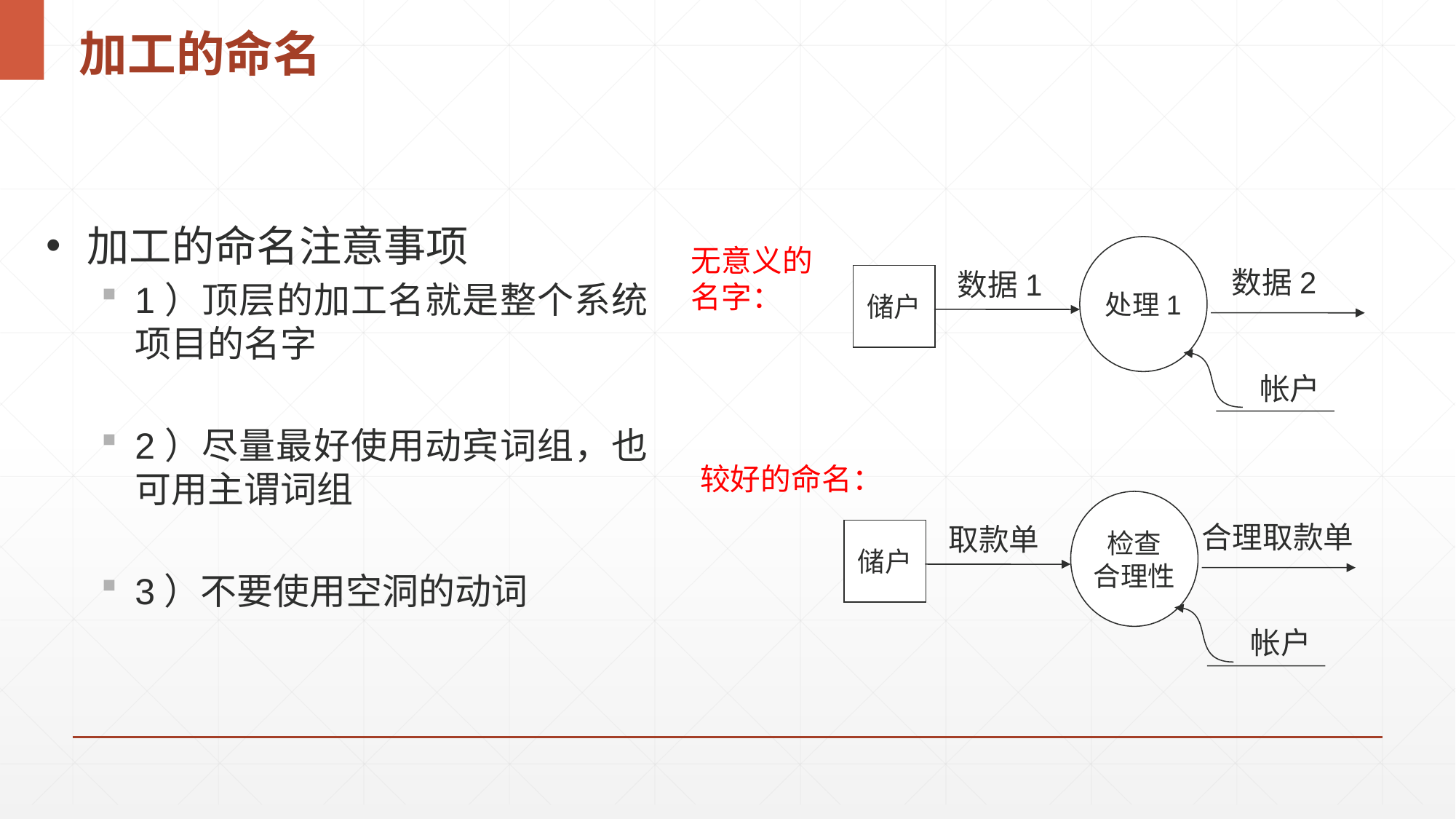

# 加工的命名
加工的命名注意事项
1）顶层的加工名就是整个系统项目的名字

2）尽量最好使用动宾词组，也可用主谓词组

3）不要使用空洞的动词
无意义的  名字：
处理1
  数据2
数据1
储户

帐户

较好的命名：
检查
合理性
合理取款单
取款单
储户

帐户